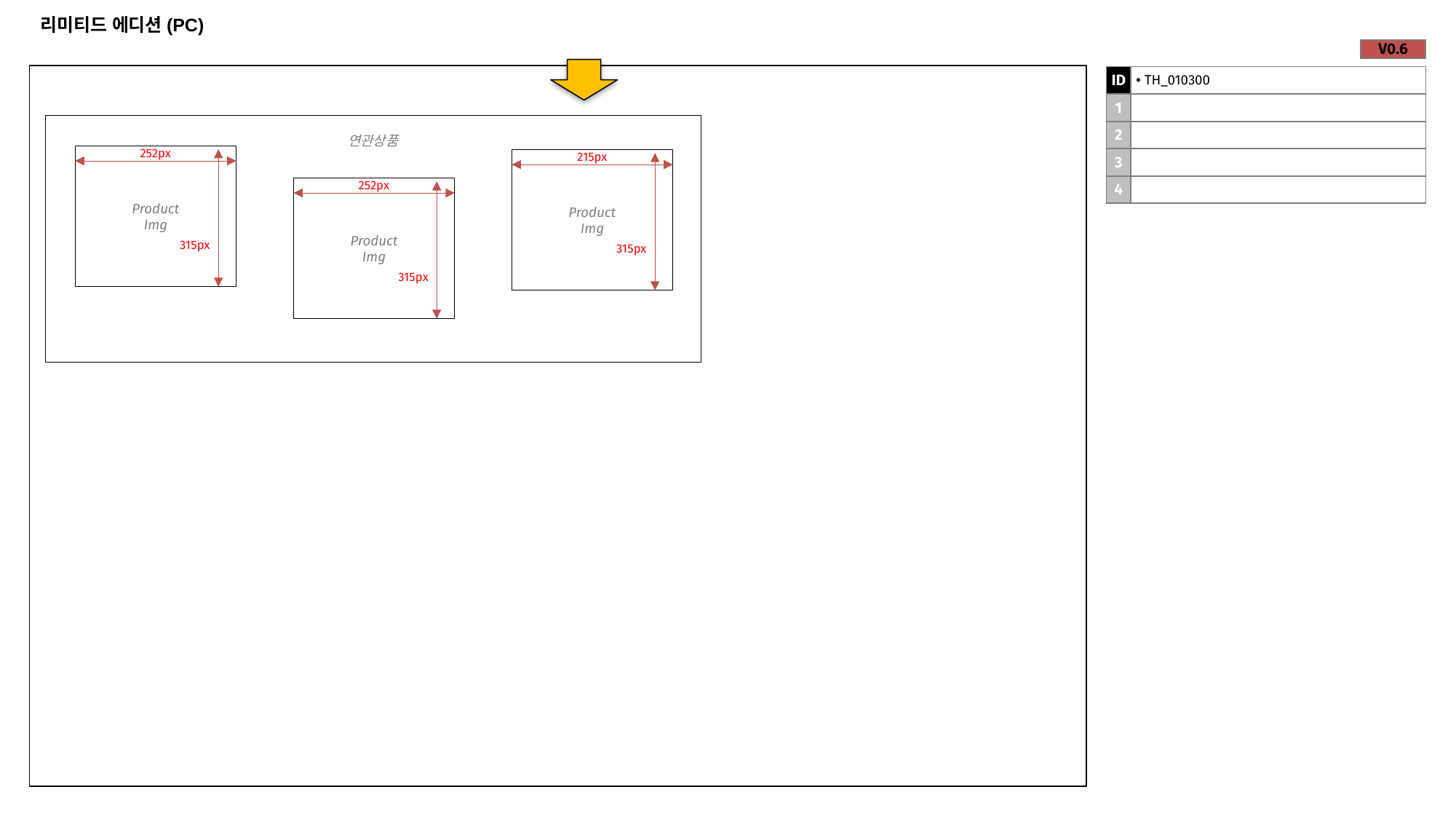

# 리미티드 에디션(PC)
| V0.6 |
| --- |

| ID | TH\_010300 |
| --- | --- |
| 1 |  |
| 2 |  |
| 3 |  |
| 4 |  |
연관상품

252px
215px
Product
Img
Product
Img
252px
Product
Img
315px
315px
315px